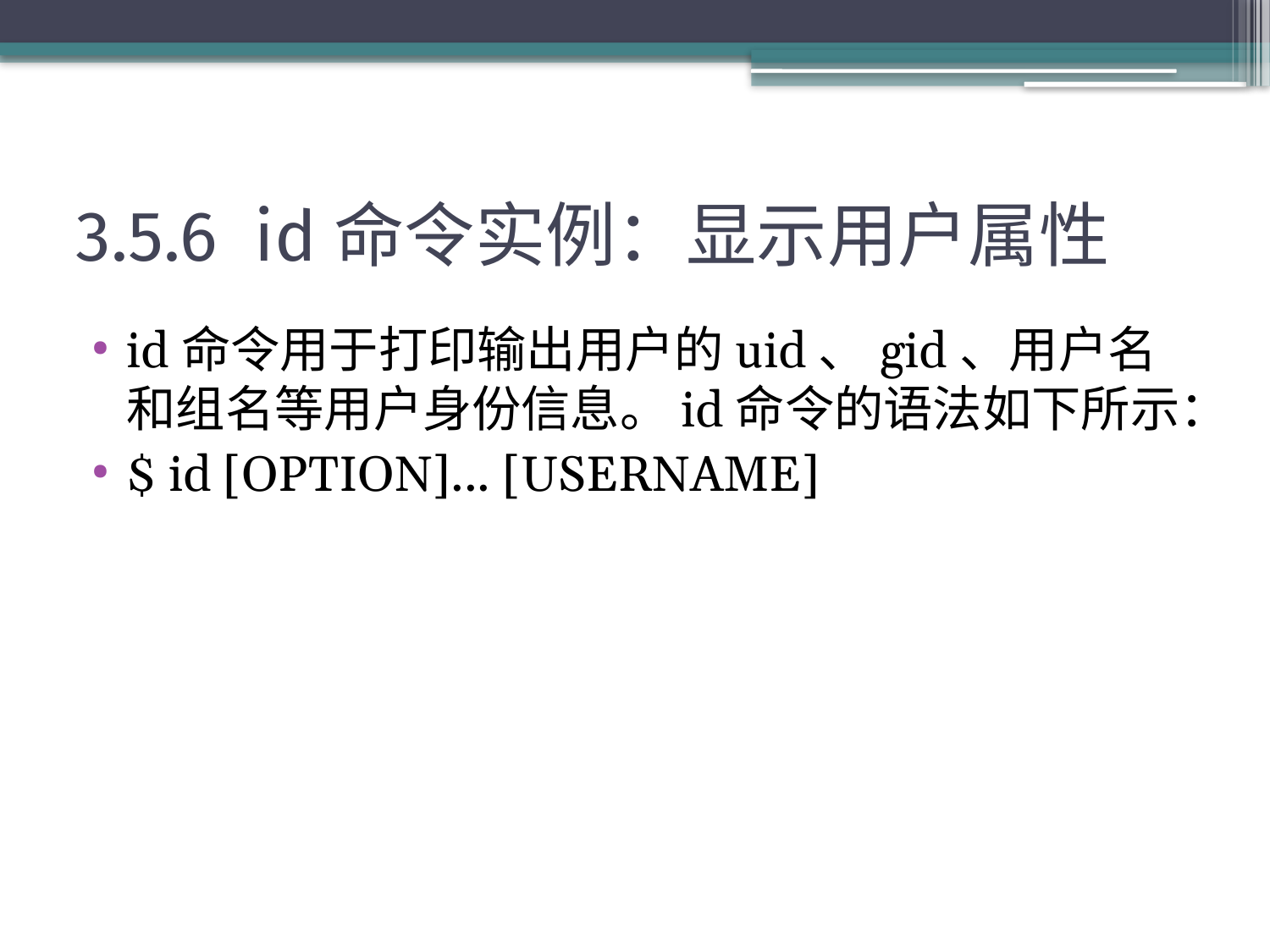

# 3.5.6  id命令实例：显示用户属性
id命令用于打印输出用户的uid、gid、用户名和组名等用户身份信息。id命令的语法如下所示：
$ id [OPTION]... [USERNAME]